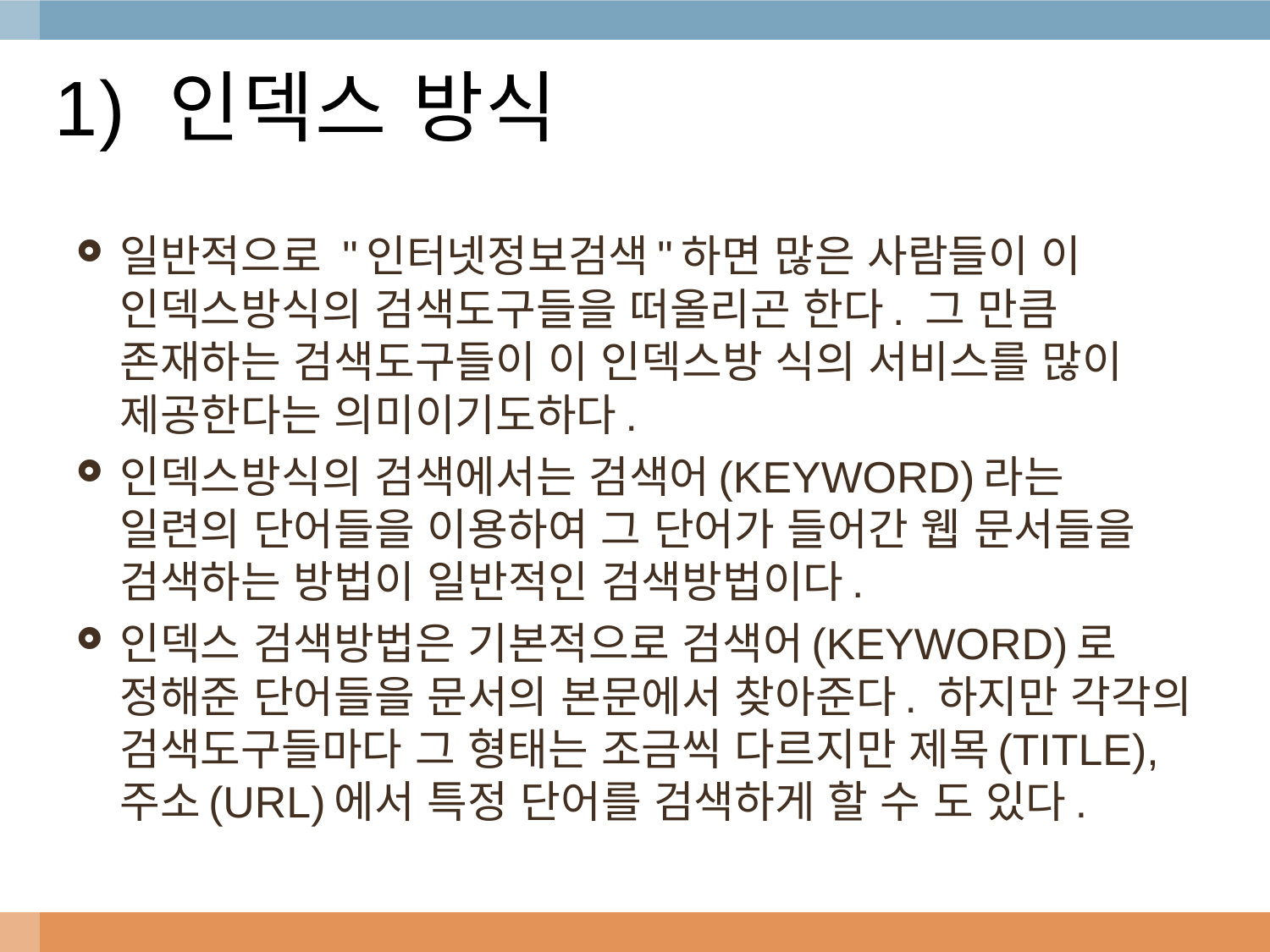

# 1) 인덱스 방식
일반적으로 "인터넷정보검색"하면 많은 사람들이 이 인덱스방식의 검색도구들을 떠올리곤 한다. 그 만큼 존재하는 검색도구들이 이 인덱스방 식의 서비스를 많이 제공한다는 의미이기도하다.
인덱스방식의 검색에서는 검색어(KEYWORD)라는 일련의 단어들을 이용하여 그 단어가 들어간 웹 문서들을 검색하는 방법이 일반적인 검색방법이다.
인덱스 검색방법은 기본적으로 검색어(KEYWORD)로 정해준 단어들을 문서의 본문에서 찾아준다. 하지만 각각의 검색도구들마다 그 형태는 조금씩 다르지만 제목(TITLE), 주소(URL)에서 특정 단어를 검색하게 할 수 도 있다.